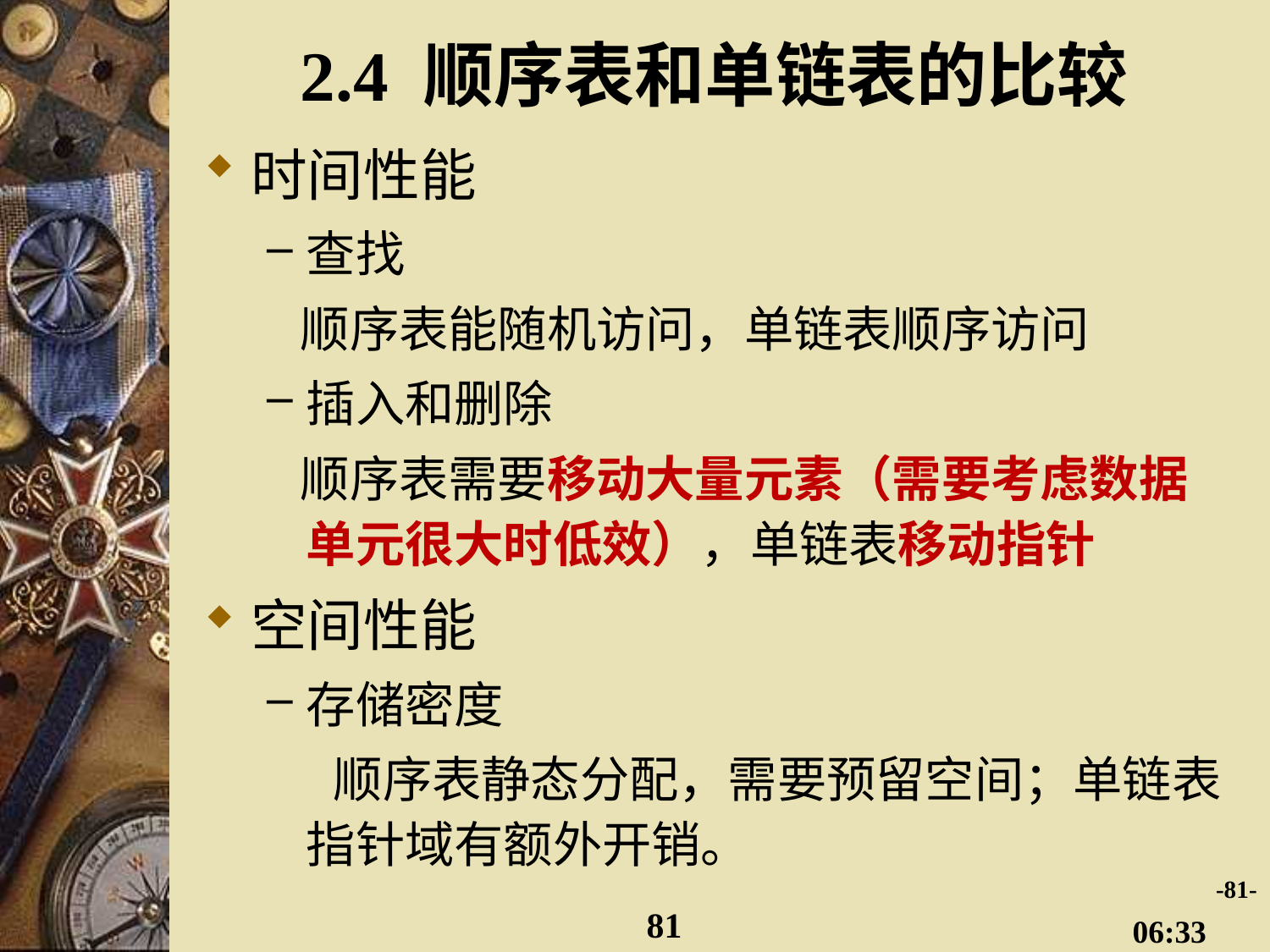

# 2.4 顺序表和单链表的比较
时间性能
查找
  顺序表能随机访问，单链表顺序访问
插入和删除
  顺序表需要移动大量元素（需要考虑数据单元很大时低效），单链表移动指针
空间性能
存储密度
     顺序表静态分配，需要预留空间；单链表指针域有额外开销。
-81-